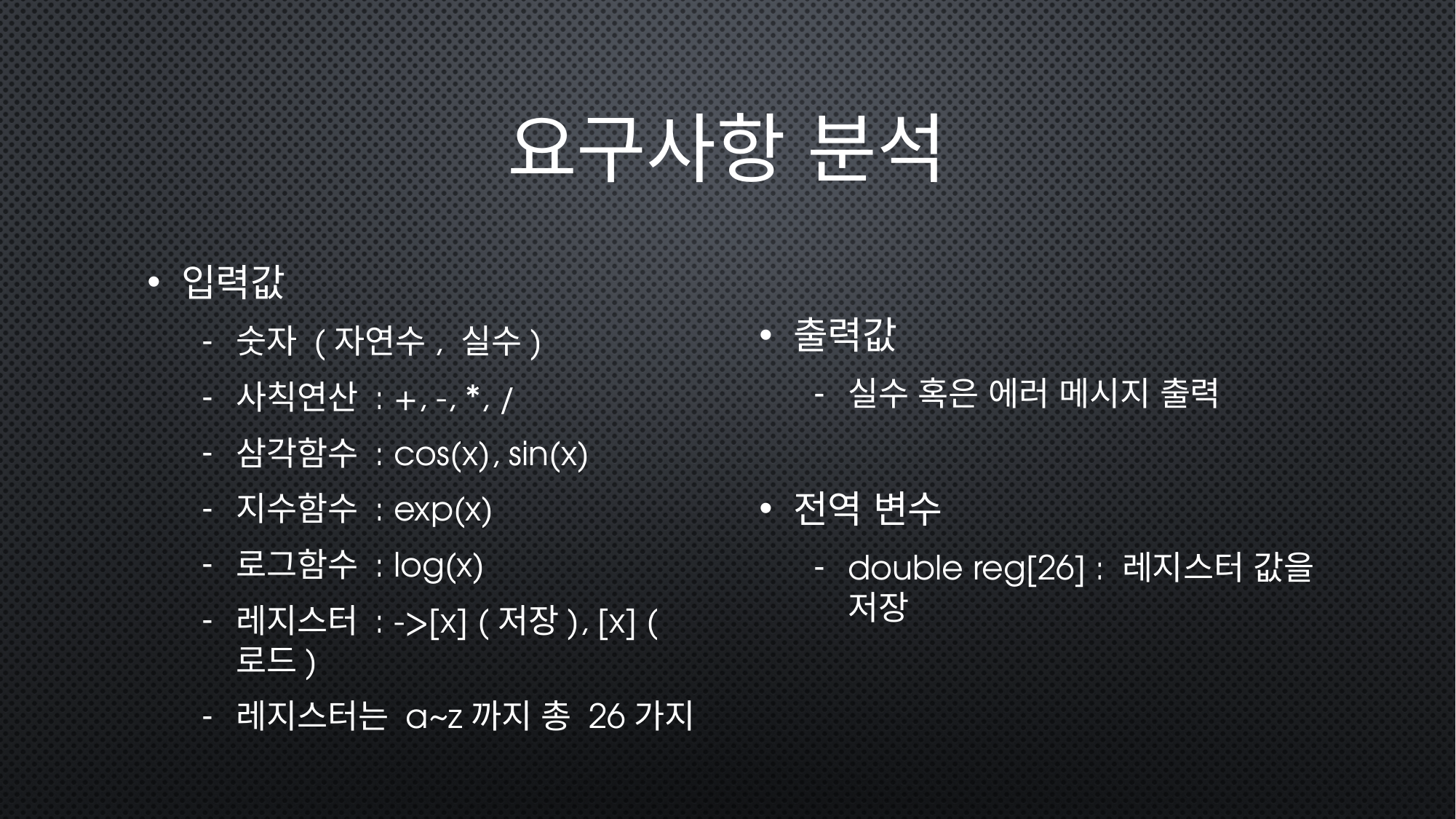

# 요구사항 분석
입력값
숫자 (자연수, 실수)
사칙연산 : +, -, *, /
삼각함수 : cos(x), sin(x)
지수함수 : exp(x)
로그함수 : log(x)
레지스터 : ->[x] (저장), [x] (로드)
레지스터는 a~z까지 총 26가지
출력값
실수 혹은 에러 메시지 출력

전역 변수
double reg[26] : 레지스터 값을 저장